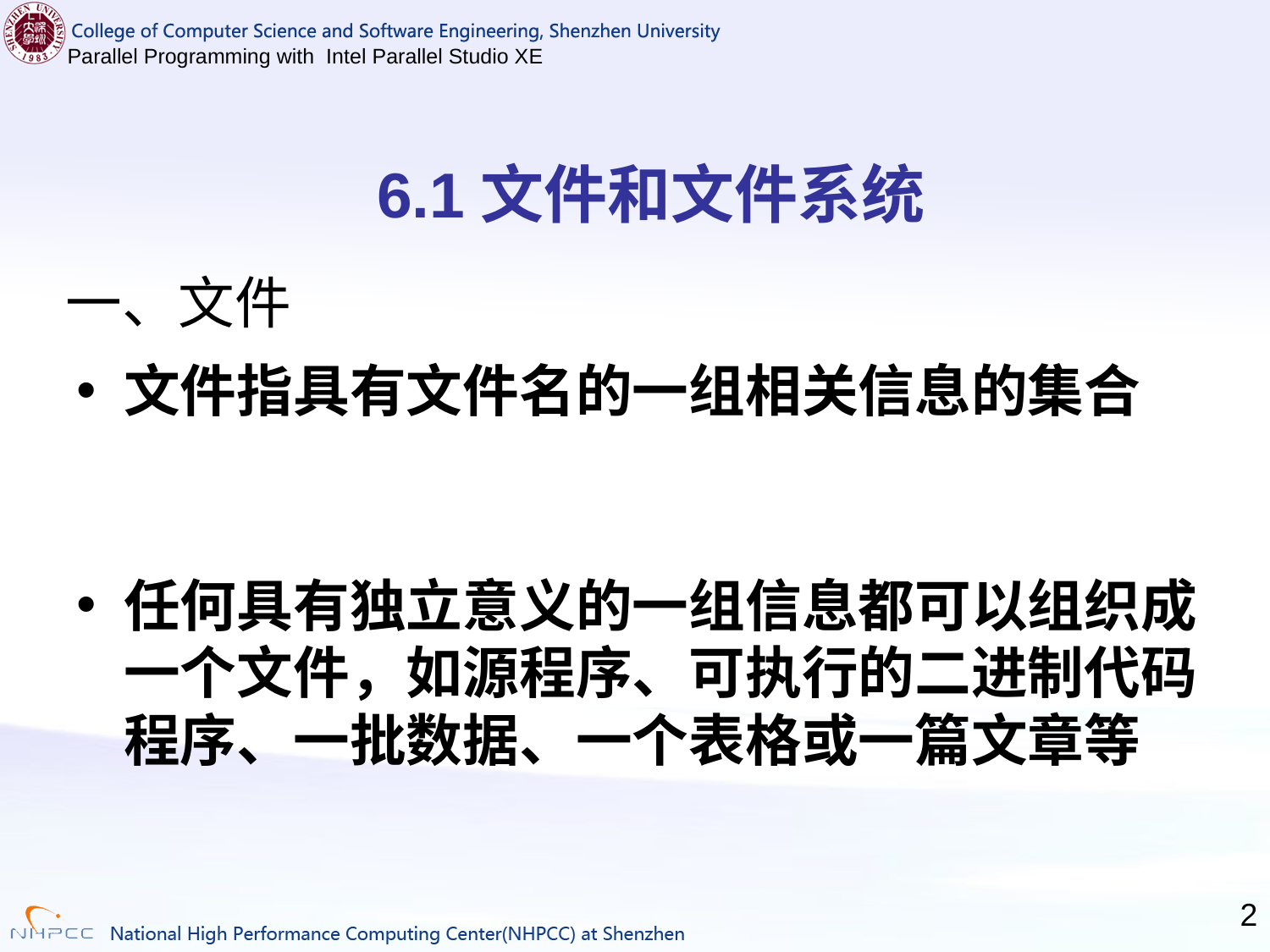

6.1文件和文件系统
# 一、文件
文件指具有文件名的一组相关信息的集合

任何具有独立意义的一组信息都可以组织成一个文件，如源程序、可执行的二进制代码程序、一批数据、一个表格或一篇文章等
2